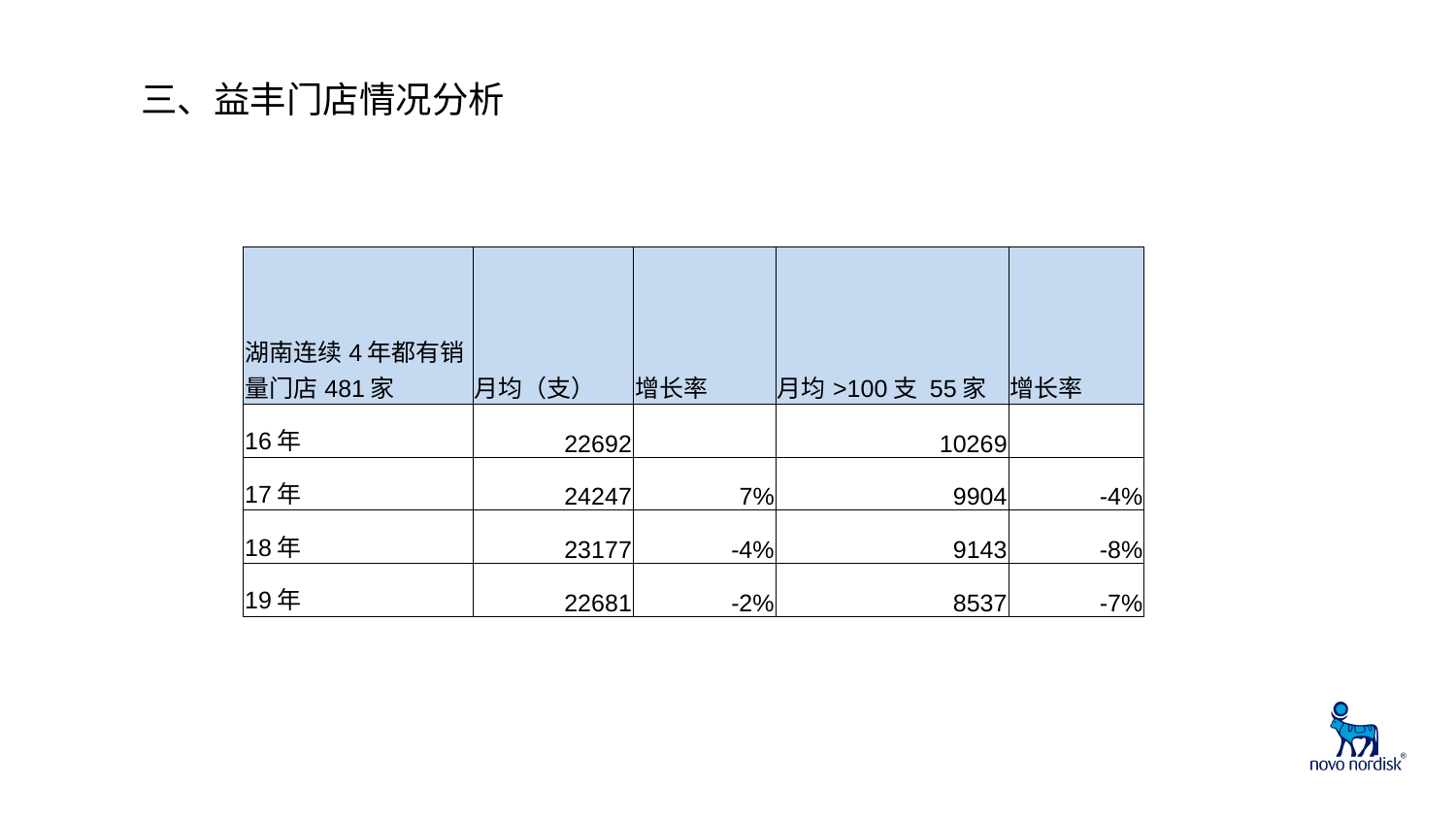

11
三、益丰门店情况分析
| 湖南连续4年都有销量门店481家 | 月均（支） | 增长率 | 月均>100支 55家 | 增长率 |
| --- | --- | --- | --- | --- |
| 16年 | 22692 |  | 10269 |  |
| 17年 | 24247 | 7% | 9904 | -4% |
| 18年 | 23177 | -4% | 9143 | -8% |
| 19年 | 22681 | -2% | 8537 | -7% |